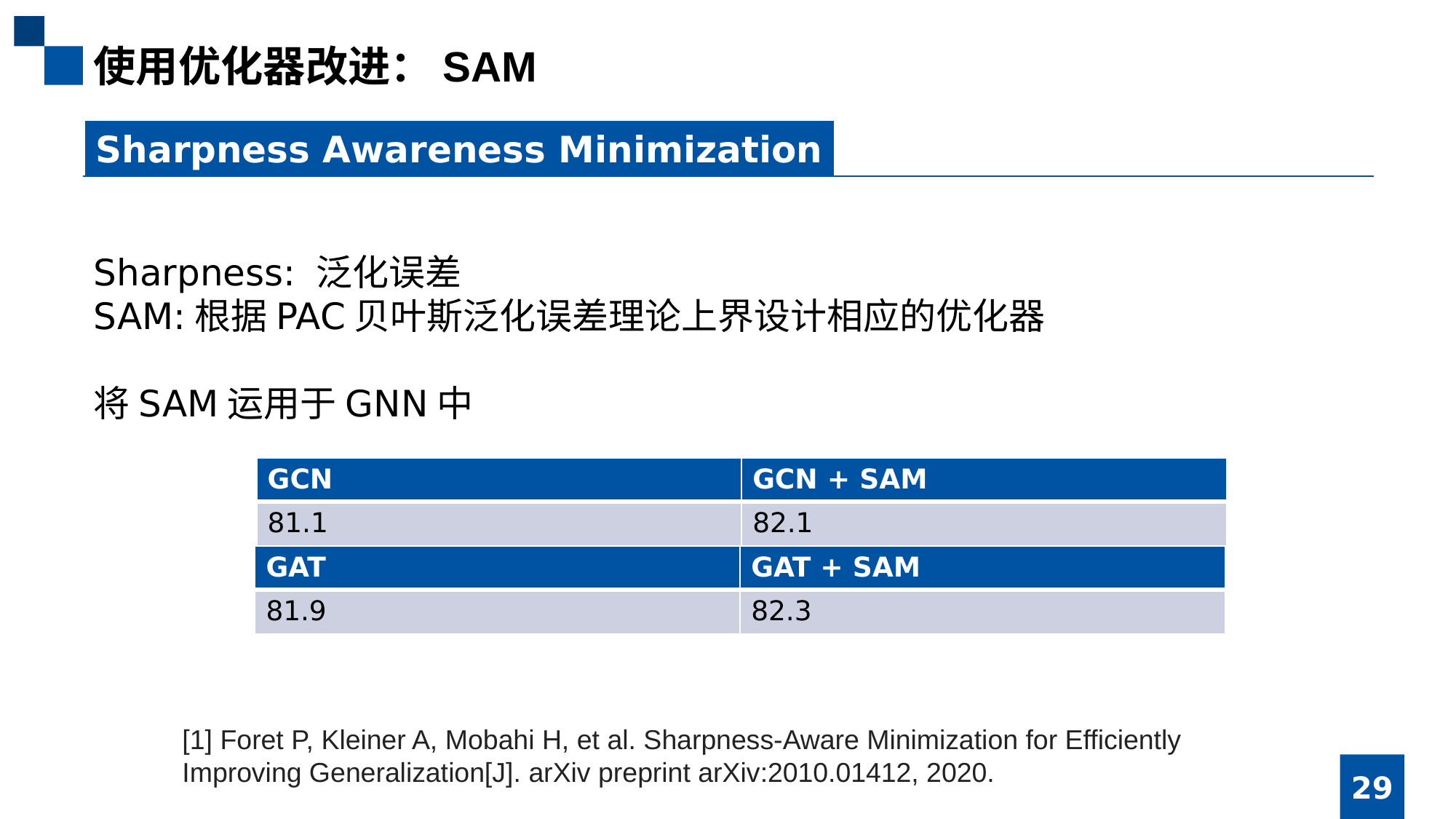

使用优化器改进：SAM
Sharpness Awareness Minimization

Sharpness: 泛化误差
SAM:根据PAC贝叶斯泛化误差理论上界设计相应的优化器

将SAM运用于GNN中

| GCN | GCN + SAM |
| --- | --- |
| 81.1 | 82.1 |
| GAT | GAT + SAM |
| --- | --- |
| 81.9 | 82.3 |
[1] Foret P, Kleiner A, Mobahi H, et al. Sharpness-Aware Minimization for Efficiently Improving Generalization[J]. arXiv preprint arXiv:2010.01412, 2020.
29